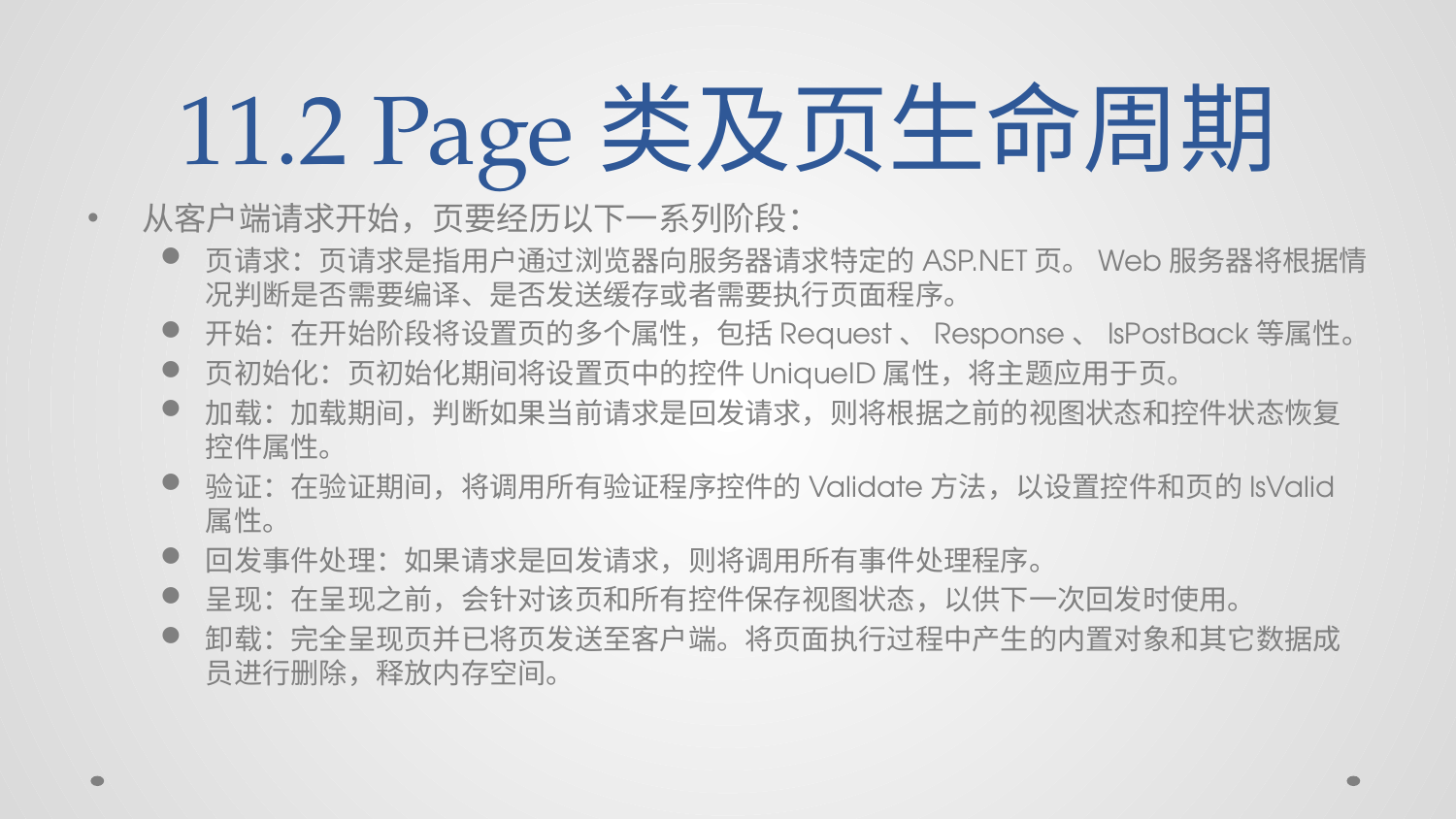

# 11.2 Page类及页生命周期
从客户端请求开始，页要经历以下一系列阶段：
页请求：页请求是指用户通过浏览器向服务器请求特定的ASP.NET页。Web服务器将根据情况判断是否需要编译、是否发送缓存或者需要执行页面程序。
开始：在开始阶段将设置页的多个属性，包括Request、Response、IsPostBack等属性。
页初始化：页初始化期间将设置页中的控件UniqueID属性，将主题应用于页。
加载：加载期间，判断如果当前请求是回发请求，则将根据之前的视图状态和控件状态恢复控件属性。
验证：在验证期间，将调用所有验证程序控件的Validate方法，以设置控件和页的IsValid属性。
回发事件处理：如果请求是回发请求，则将调用所有事件处理程序。
呈现：在呈现之前，会针对该页和所有控件保存视图状态，以供下一次回发时使用。
卸载：完全呈现页并已将页发送至客户端。将页面执行过程中产生的内置对象和其它数据成员进行删除，释放内存空间。